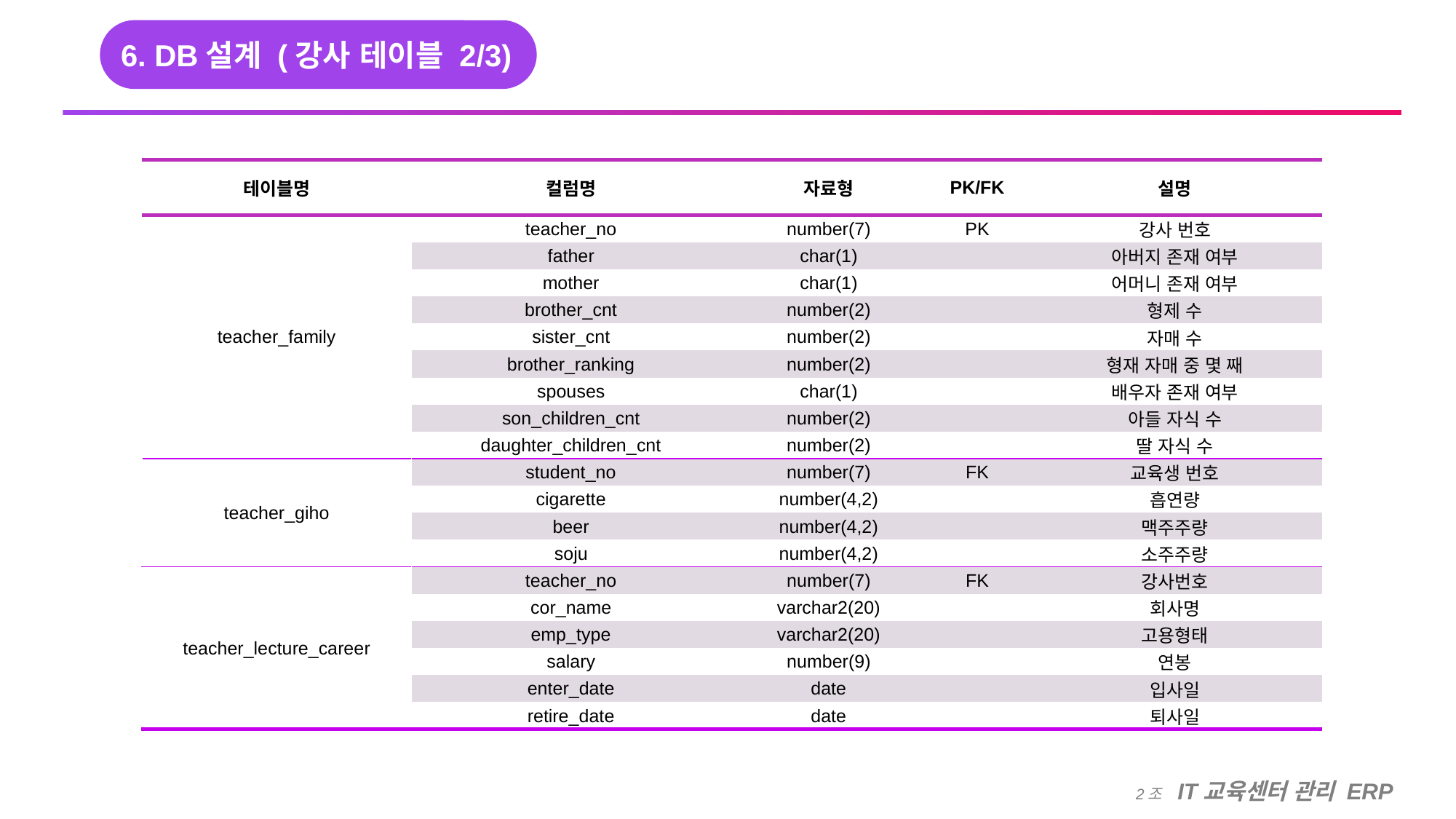

6. DB설계 (강사 테이블 2/3)

| 테이블명 | 컬럼명 | 자료형 | PK/FK | 설명 |
| --- | --- | --- | --- | --- |
| teacher\_family | teacher\_no | number(7) | PK | 강사 번호 |
|  | father | char(1) |  | 아버지 존재 여부 |
|  | mother | char(1) |  | 어머니 존재 여부 |
|  | brother\_cnt | number(2) |  | 형제 수 |
|  | sister\_cnt | number(2) |  | 자매 수 |
|  | brother\_ranking | number(2) |  | 형재 자매 중 몇 째 |
|  | spouses | char(1) |  | 배우자 존재 여부 |
|  | son\_children\_cnt | number(2) |  | 아들 자식 수 |
|  | daughter\_children\_cnt | number(2) |  | 딸 자식 수 |
| teacher\_giho | student\_no | number(7) | FK | 교육생 번호 |
|  | cigarette | number(4,2) |  | 흡연량 |
|  | beer | number(4,2) |  | 맥주주량 |
|  | soju | number(4,2) |  | 소주주량 |
| teacher\_lecture\_career | teacher\_no | number(7) | FK | 강사번호 |
|  | cor\_name | varchar2(20) |  | 회사명 |
|  | emp\_type | varchar2(20) |  | 고용형태 |
|  | salary | number(9) |  | 연봉 |
|  | enter\_date | date |  | 입사일 |
|  | retire\_date | date |  | 퇴사일 |
2조 IT교육센터 관리 ERP